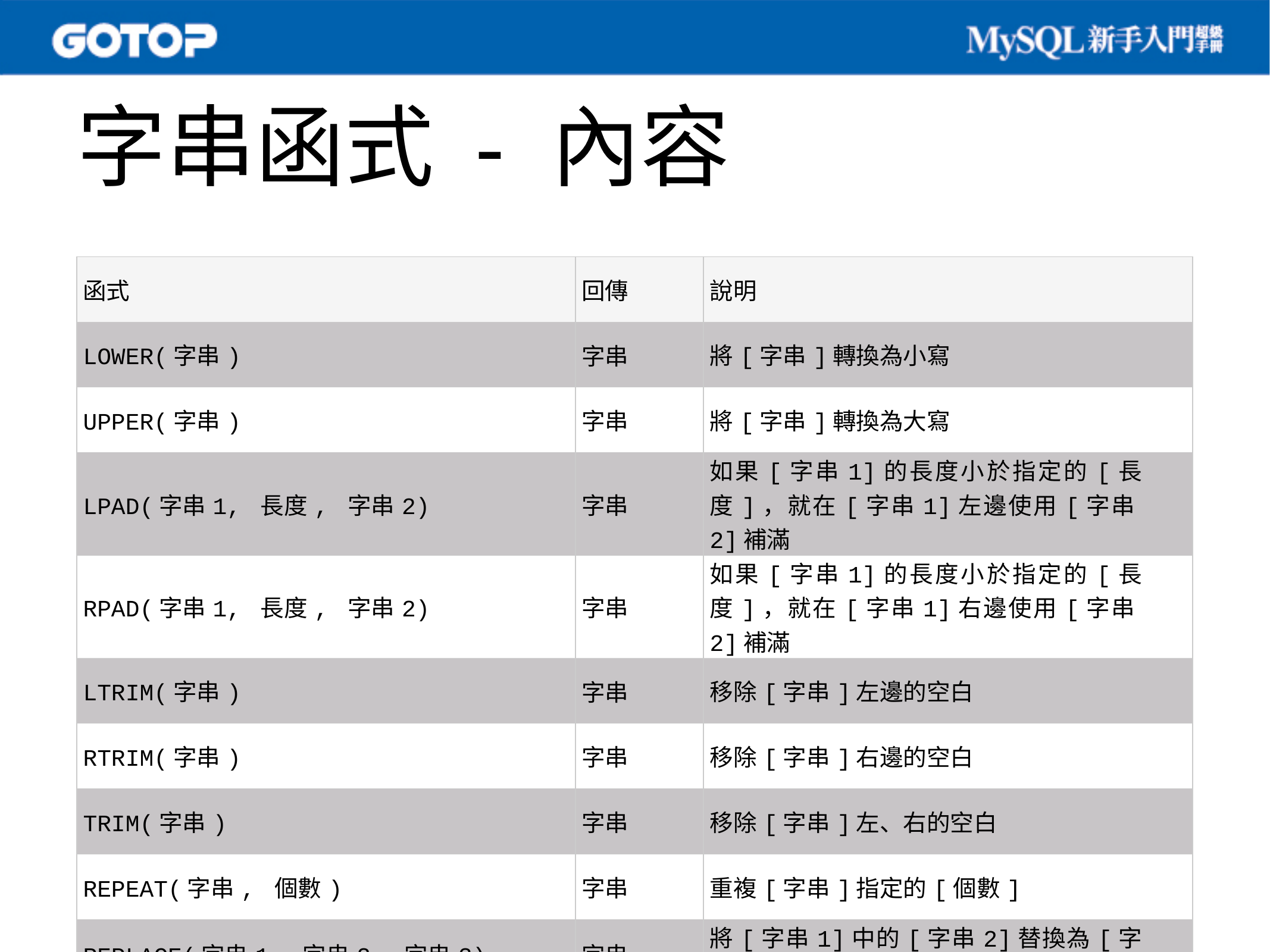

# 字串函式 - 內容
| 函式 | 回傳 | 說明 |
| --- | --- | --- |
| LOWER(字串) | 字串 | 將[字串]轉換為小寫 |
| UPPER(字串) | 字串 | 將[字串]轉換為大寫 |
| LPAD(字串1, 長度, 字串2) | 字串 | 如果[字串1]的長度小於指定的[長度]，就在[字串1]左邊使用[字串2]補滿 |
| RPAD(字串1, 長度, 字串2) | 字串 | 如果[字串1]的長度小於指定的[長度]，就在[字串1]右邊使用[字串2]補滿 |
| LTRIM(字串) | 字串 | 移除[字串]左邊的空白 |
| RTRIM(字串) | 字串 | 移除[字串]右邊的空白 |
| TRIM(字串) | 字串 | 移除[字串]左、右的空白 |
| REPEAT(字串, 個數) | 字串 | 重複[字串]指定的[個數] |
| REPLACE(字串1, 字串2, 字串3) | 字串 | 將[字串1]中的[字串2]替換為[字串3] |